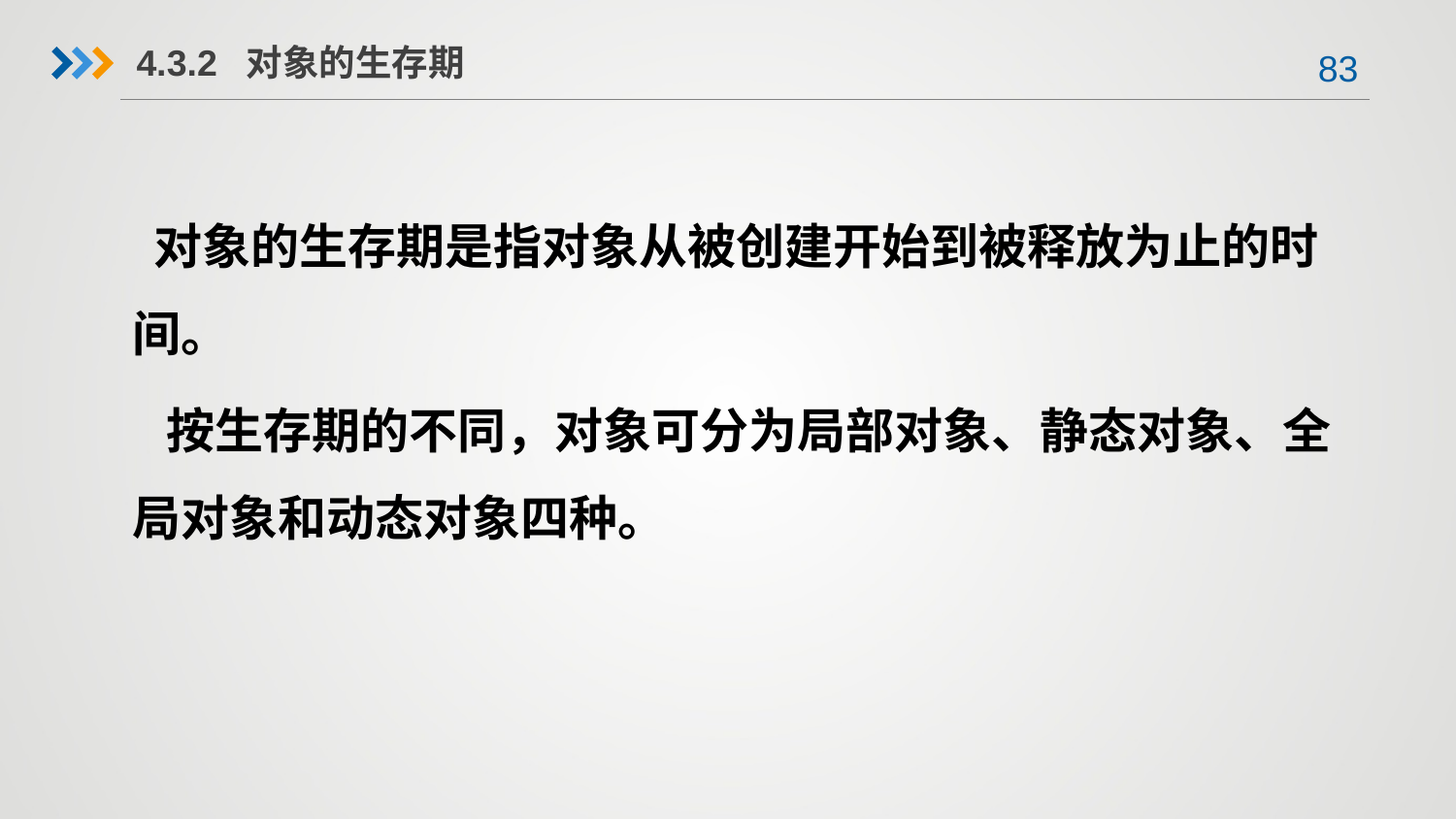

4.3.2  对象的生存期
      对象的生存期是指对象从被创建开始到被释放为止的时间。
      按生存期的不同，对象可分为局部对象、静态对象、全局对象和动态对象四种。